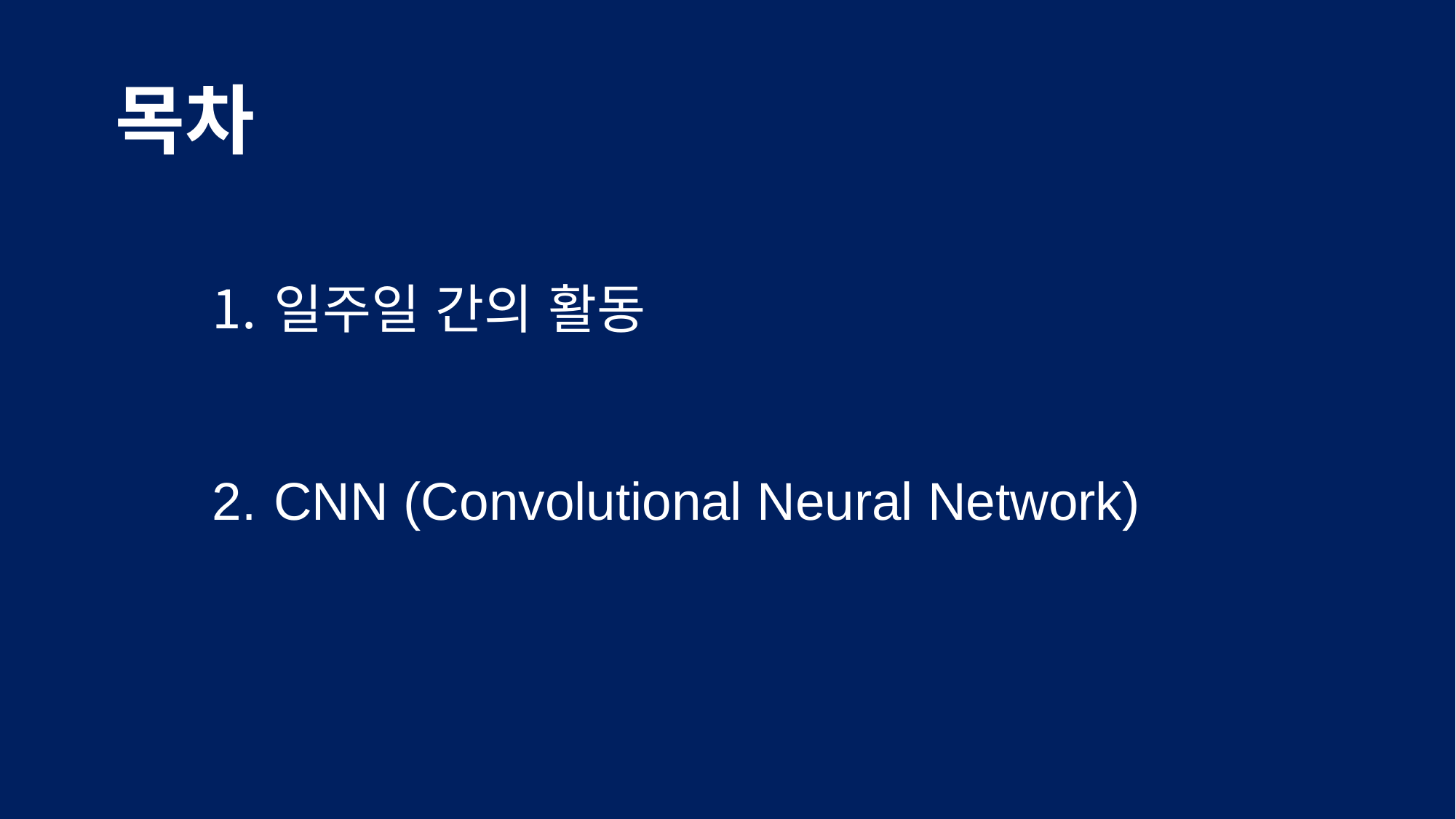

목차
일주일 간의 활동

CNN (Convolutional Neural Network)